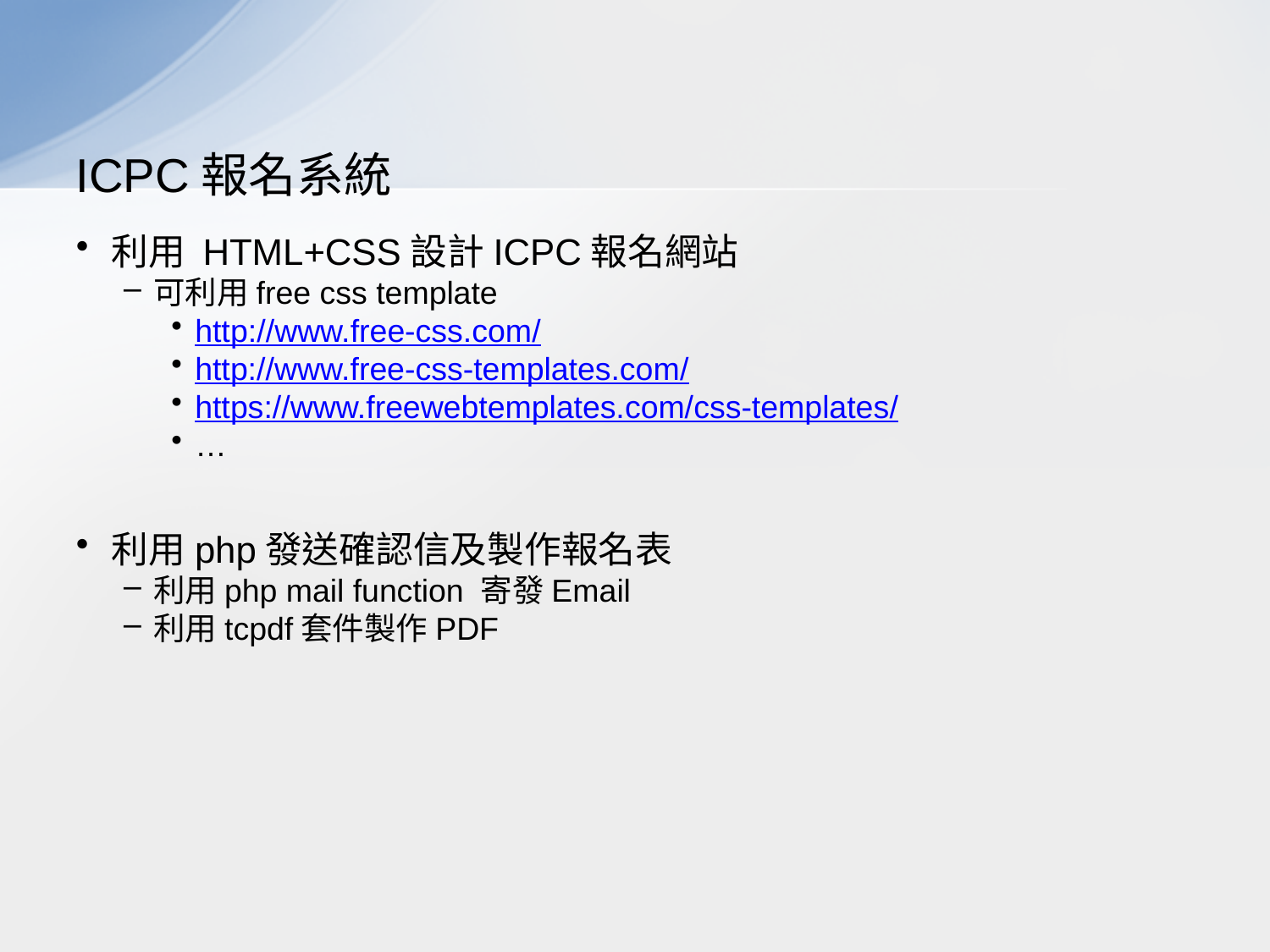

# ICPC報名系統
利用 HTML+CSS設計ICPC報名網站
可利用free css template
http://www.free-css.com/
http://www.free-css-templates.com/
https://www.freewebtemplates.com/css-templates/
…

利用php發送確認信及製作報名表
利用php mail function 寄發Email
利用tcpdf套件製作PDF